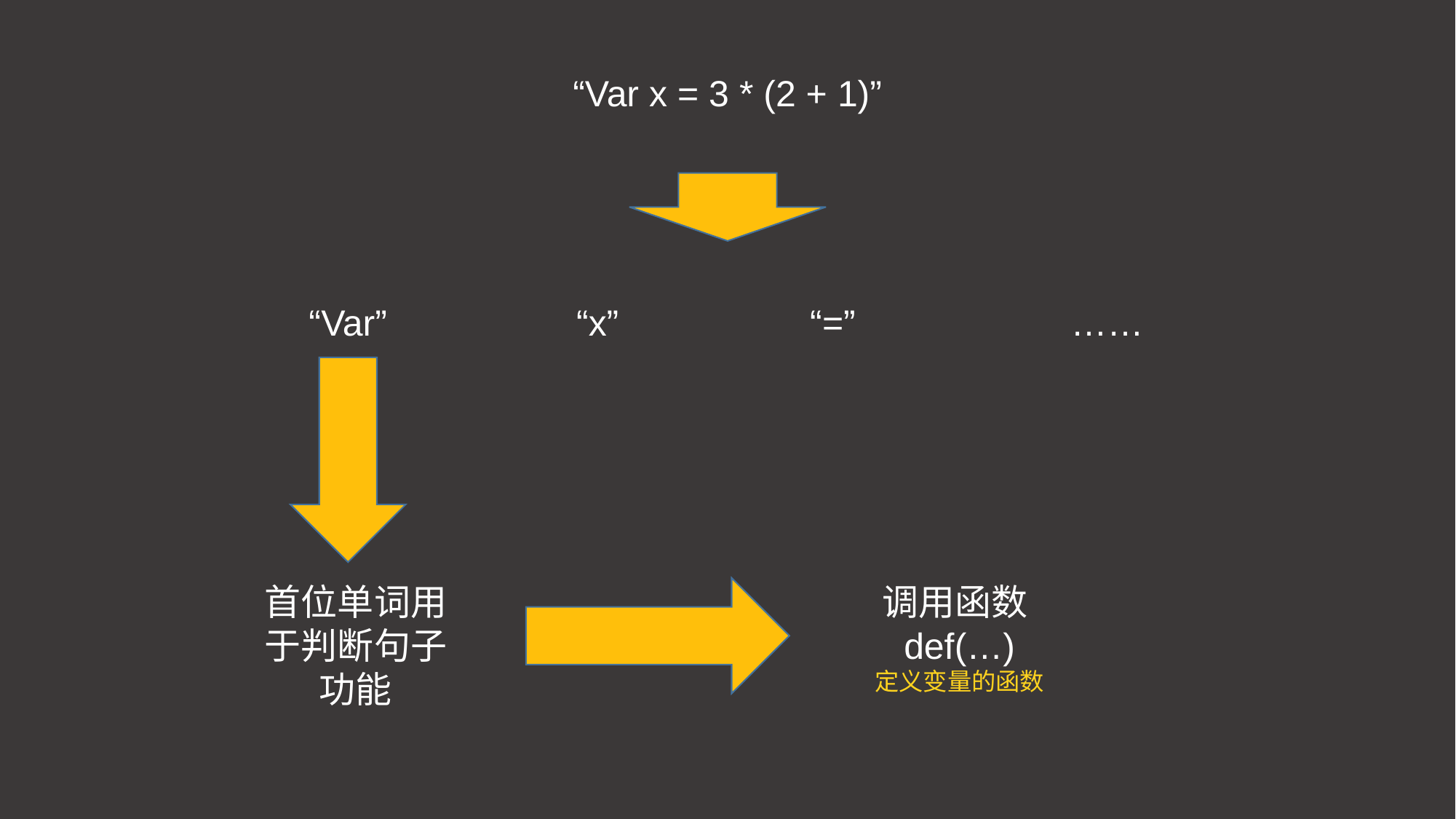

“Var x = 3 * (2 + 1)”

“Var”
“x”
“=”
……

首位单词用于判断句子功能
调用函数def(…)
定义变量的函数